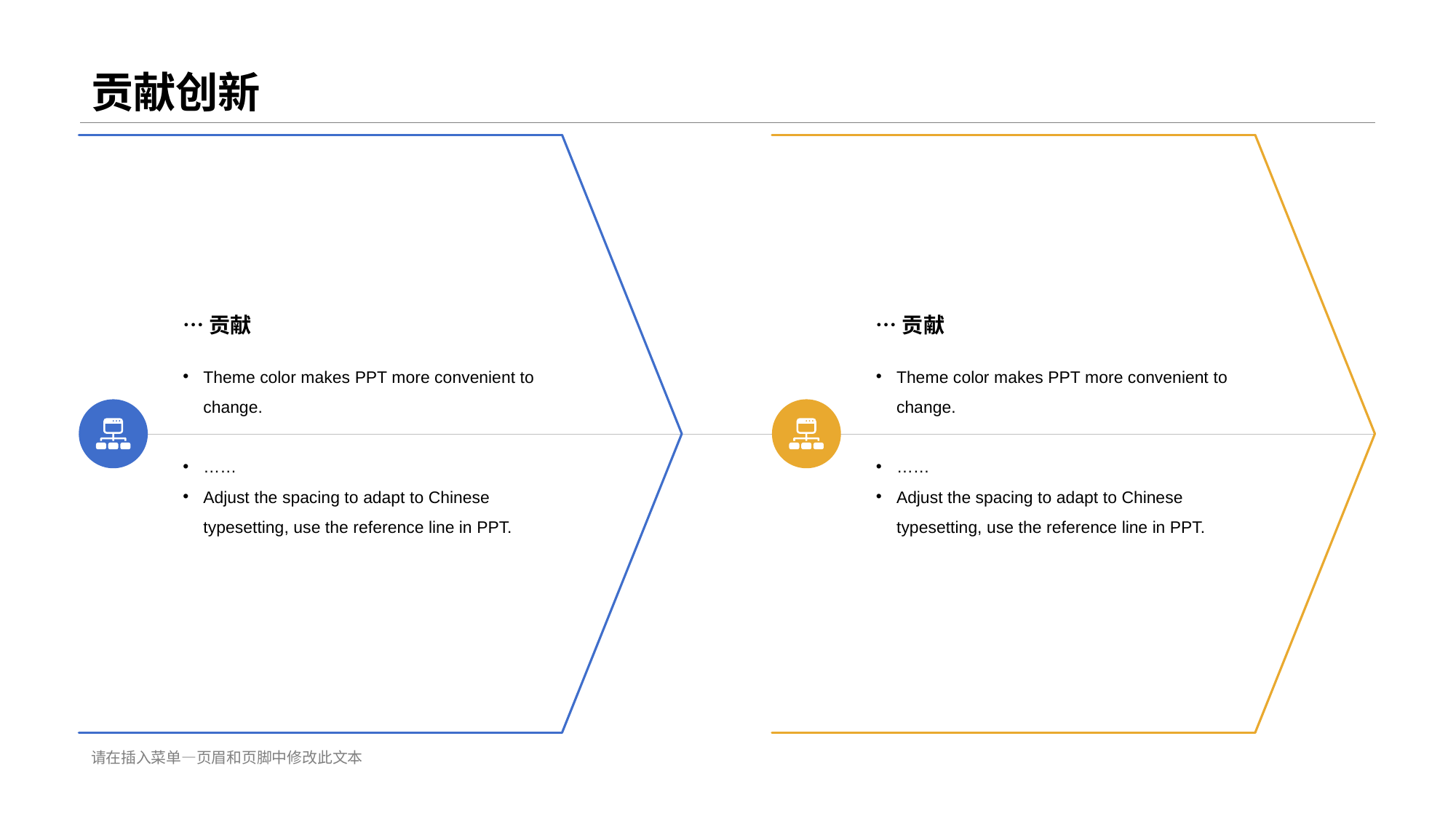

# 贡献创新
…贡献
Theme color makes PPT more convenient to change.

……
Adjust the spacing to adapt to Chinese typesetting, use the reference line in PPT.
…贡献
Theme color makes PPT more convenient to change.

……
Adjust the spacing to adapt to Chinese typesetting, use the reference line in PPT.

请在插入菜单—页眉和页脚中修改此文本
7